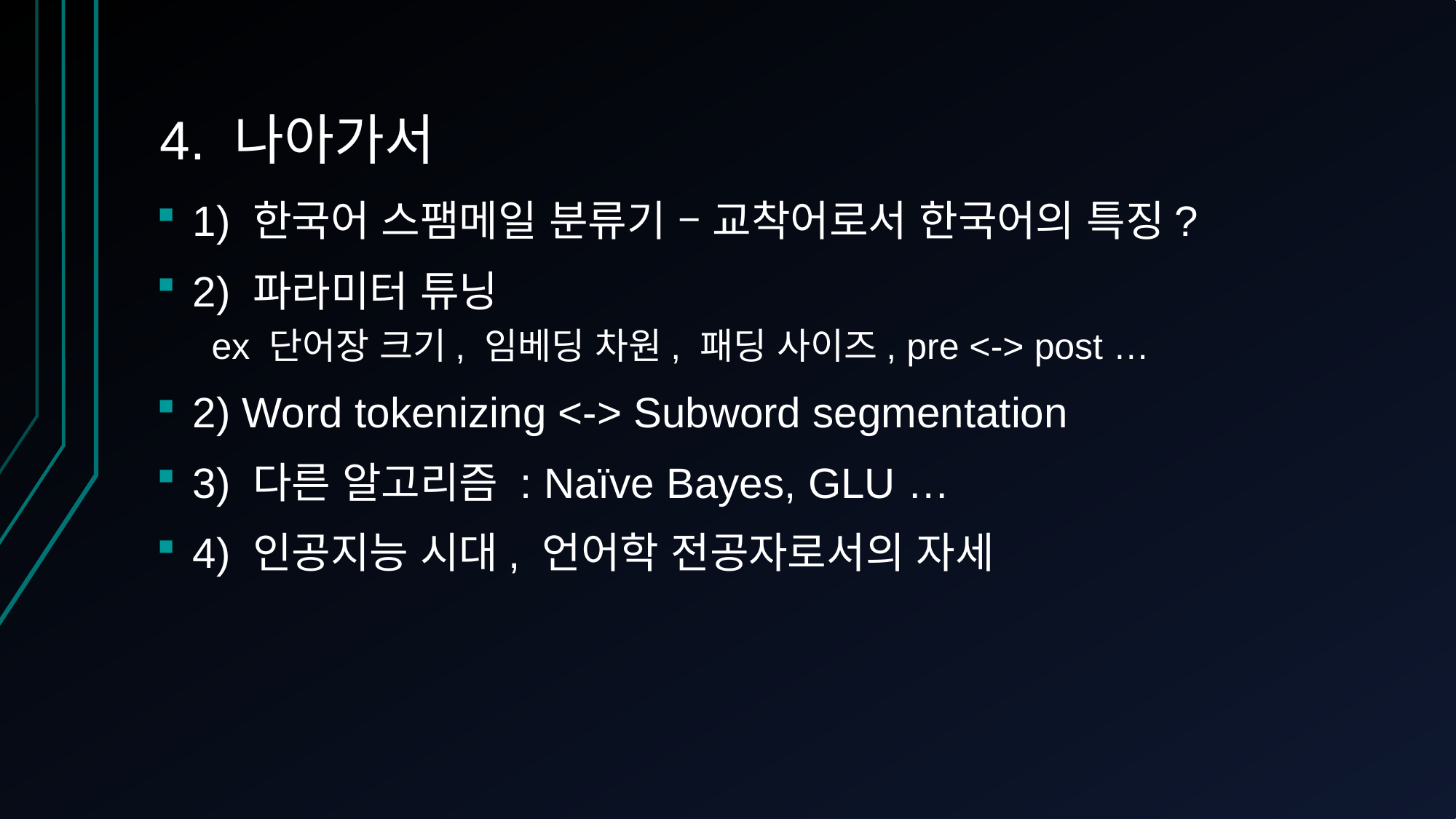

# 4. 나아가서
1) 한국어 스팸메일 분류기 – 교착어로서 한국어의 특징?
2) 파라미터 튜닝
 ex 단어장 크기, 임베딩 차원, 패딩 사이즈, pre <-> post …
2) Word tokenizing <-> Subword segmentation
3) 다른 알고리즘 : Naïve Bayes, GLU …
4) 인공지능 시대, 언어학 전공자로서의 자세